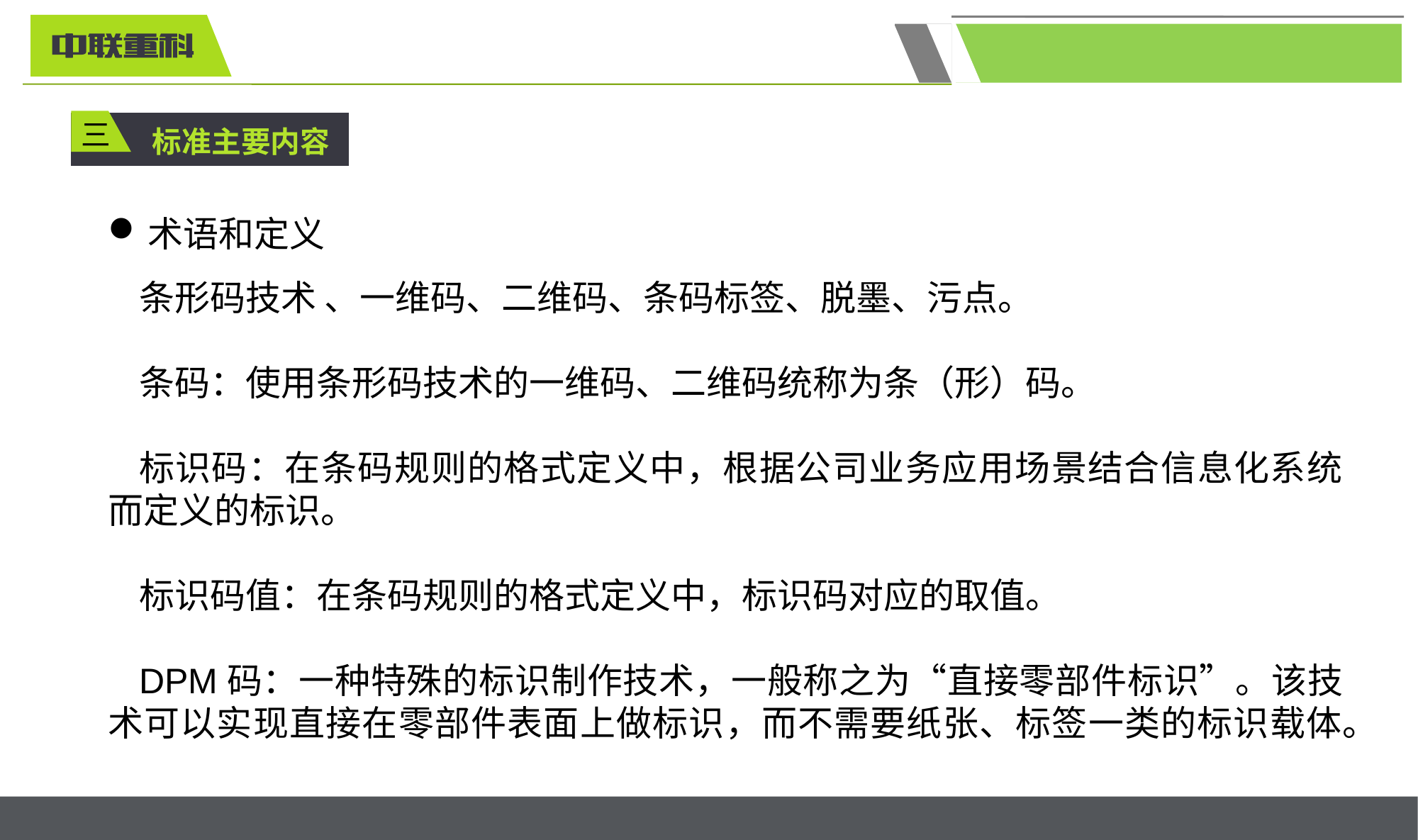

标准主要内容
三

术语和定义

条形码技术 、一维码、二维码、条码标签、脱墨、污点。

条码：使用条形码技术的一维码、二维码统称为条（形）码。

标识码：在条码规则的格式定义中，根据公司业务应用场景结合信息化系统而定义的标识。

标识码值：在条码规则的格式定义中，标识码对应的取值。

DPM码：一种特殊的标识制作技术，一般称之为“直接零部件标识”。该技术可以实现直接在零部件表面上做标识，而不需要纸张、标签一类的标识载体。